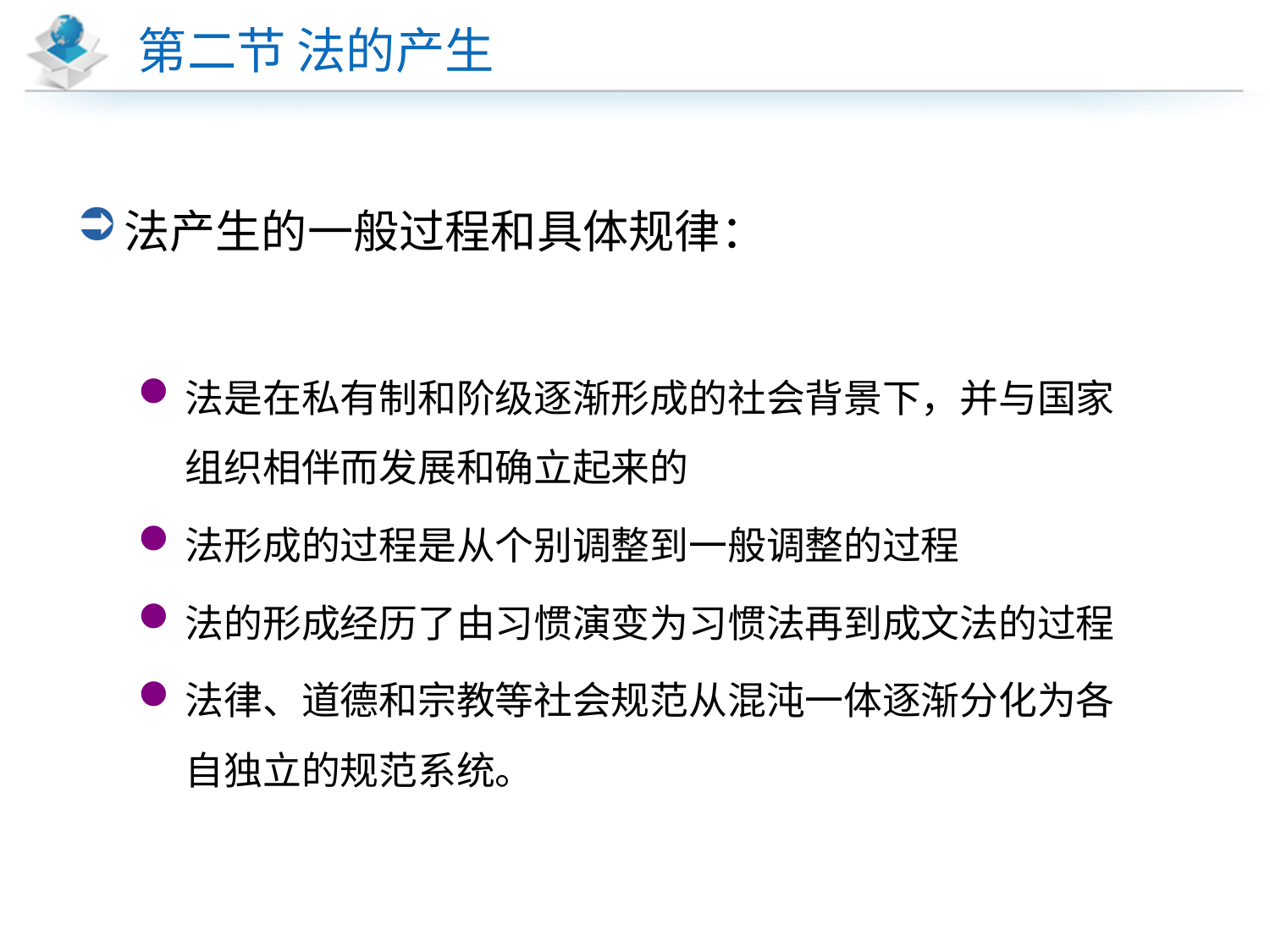

# 第二节 法的产生
法产生的一般过程和具体规律：
法是在私有制和阶级逐渐形成的社会背景下，并与国家组织相伴而发展和确立起来的
法形成的过程是从个别调整到一般调整的过程
法的形成经历了由习惯演变为习惯法再到成文法的过程
法律、道德和宗教等社会规范从混沌一体逐渐分化为各自独立的规范系统。